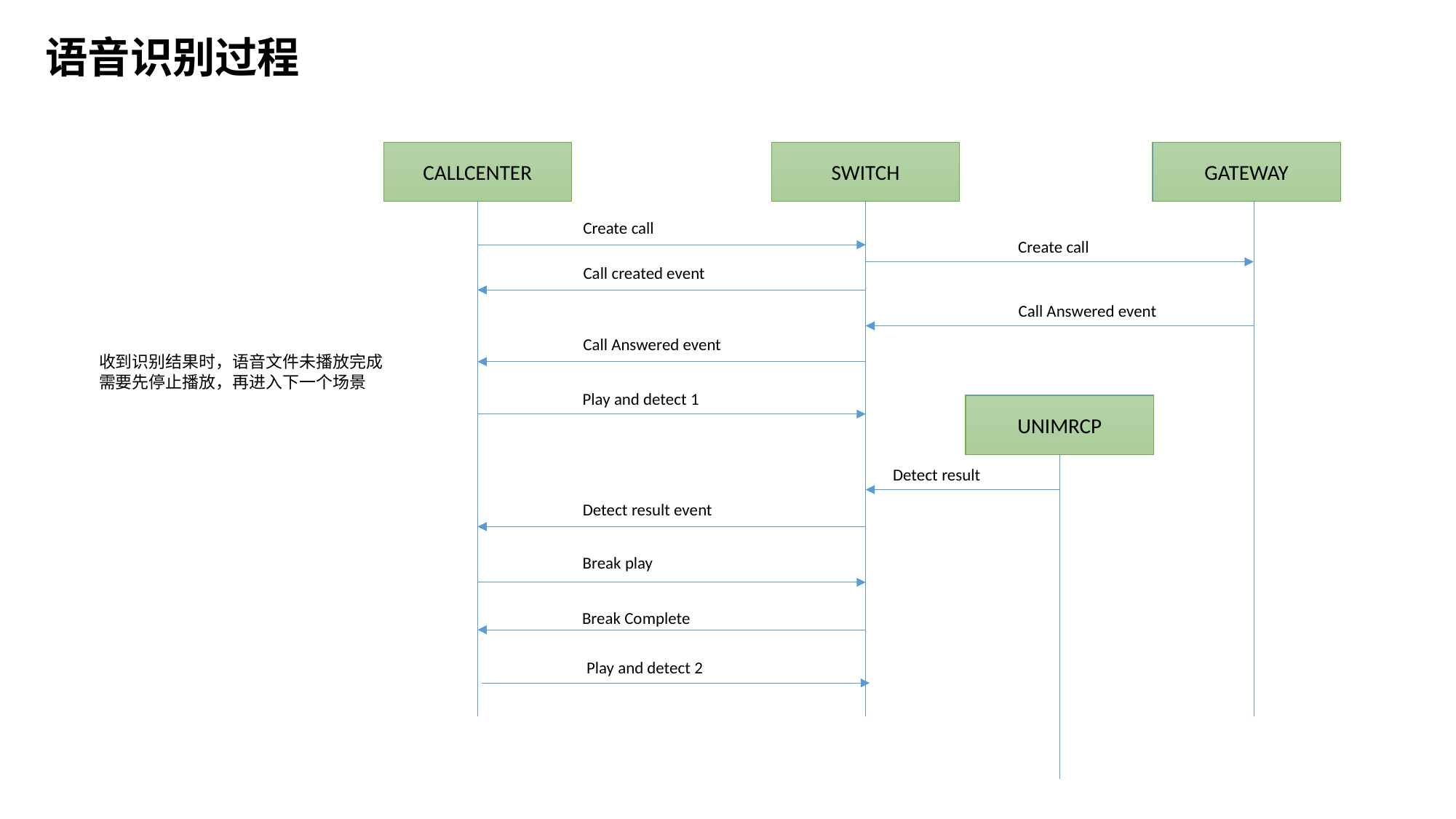

语音识别过程
CALLCENTER
SWITCH
GATEWAY
Create call
Create call
Call created event
Call Answered event
Call Answered event
收到识别结果时，语音文件未播放完成
需要先停止播放，再进入下一个场景
Play and detect 1
UNIMRCP
Detect result
Detect result event
Break play
Break Complete
Play and detect 2